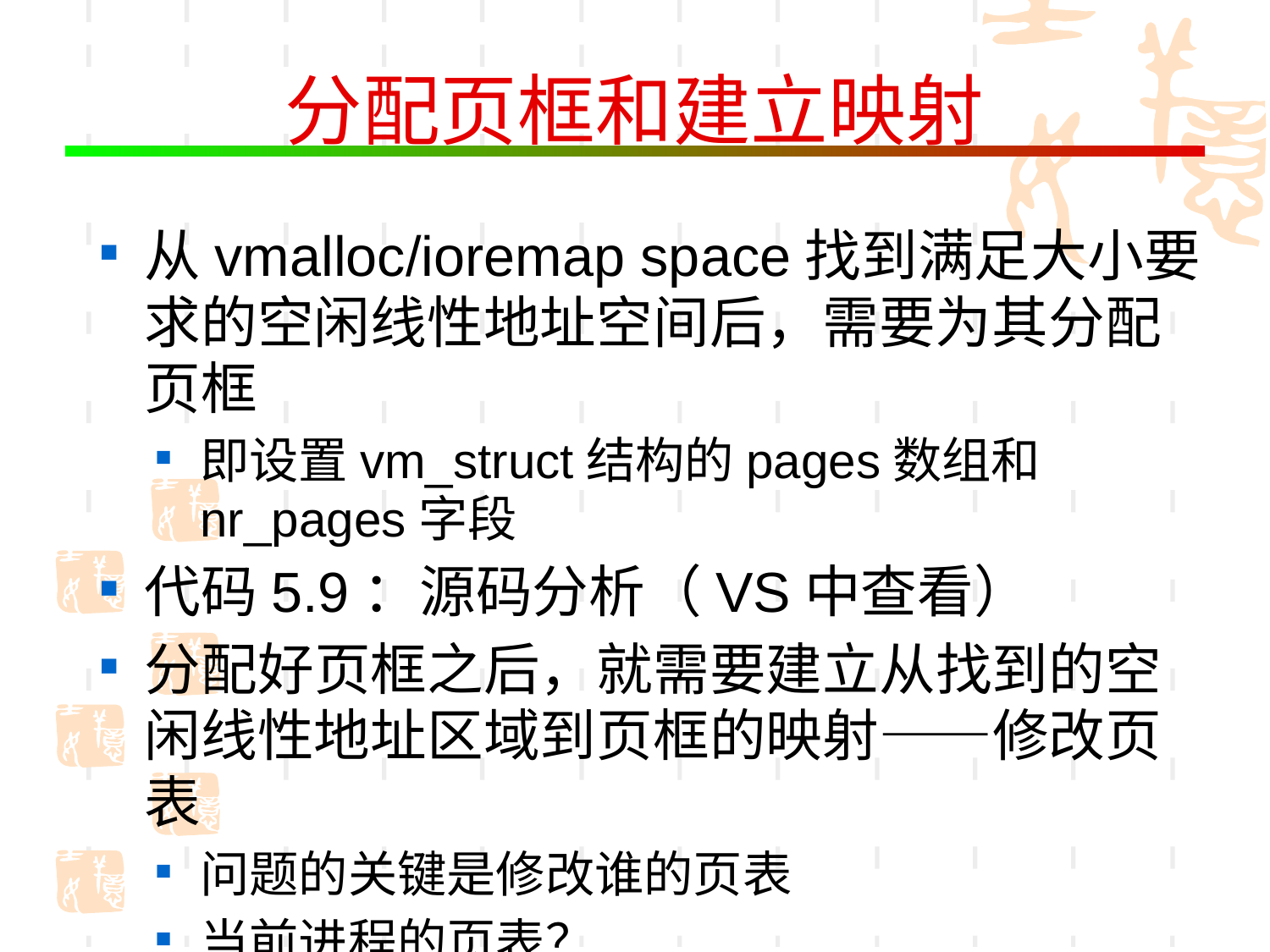

# 分配页框和建立映射
从vmalloc/ioremap space找到满足大小要求的空闲线性地址空间后，需要为其分配页框
即设置vm_struct结构的pages数组和nr_pages字段
代码5.9：源码分析（VS中查看）
分配好页框之后，就需要建立从找到的空闲线性地址区域到页框的映射——修改页表
问题的关键是修改谁的页表
当前进程的页表？